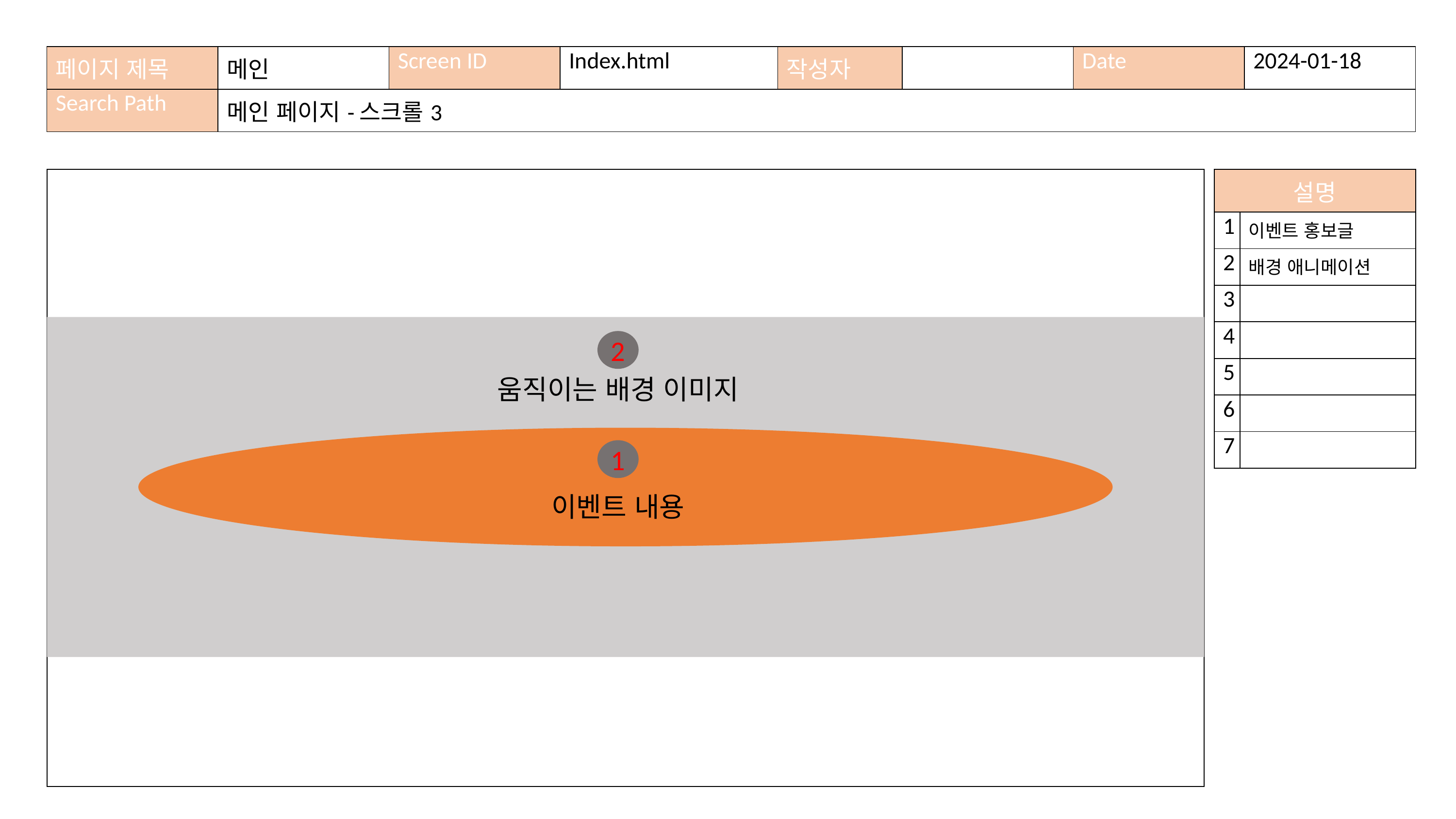

| 페이지 제목 | 메인 | Screen ID | Index.html | 작성자 |  | Date | 2024-01-18 |
| --- | --- | --- | --- | --- | --- | --- | --- |
| Search Path | 메인 페이지-스크롤3 |  |  |  |  |  |  |

| 설명 |  |
| --- | --- |
| 1 | 이벤트 홍보글 |
| 2 | 배경 애니메이션 |
| 3 |  |
| 4 |  |
| 5 |  |
| 6 |  |
| 7 |  |

2
움직이는 배경 이미지

1
이벤트 내용